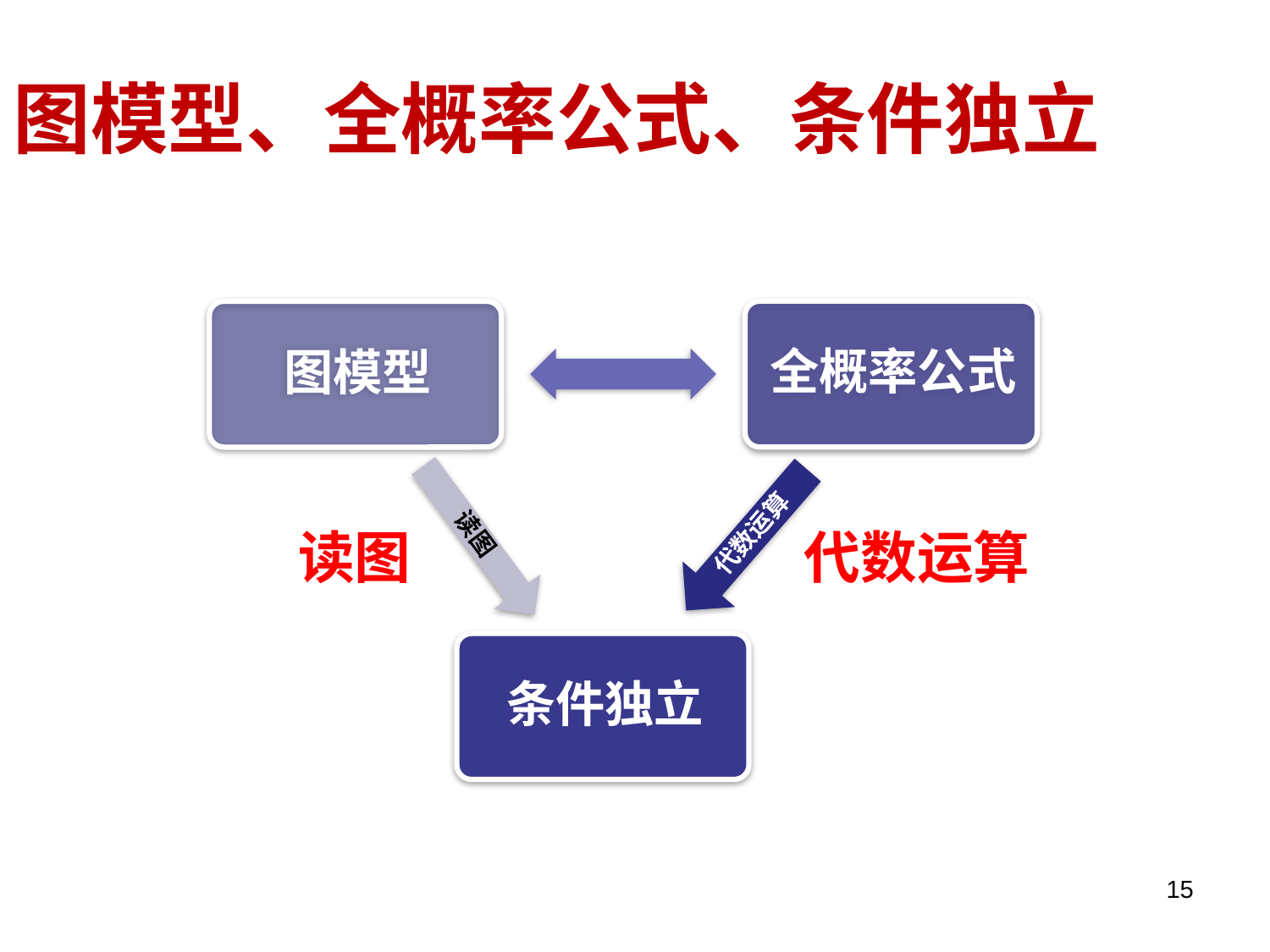

# 图模型、全概率公式、条件独立
条件独立
代数运算
全概率公式

图模型
读图
读图
代数运算
15